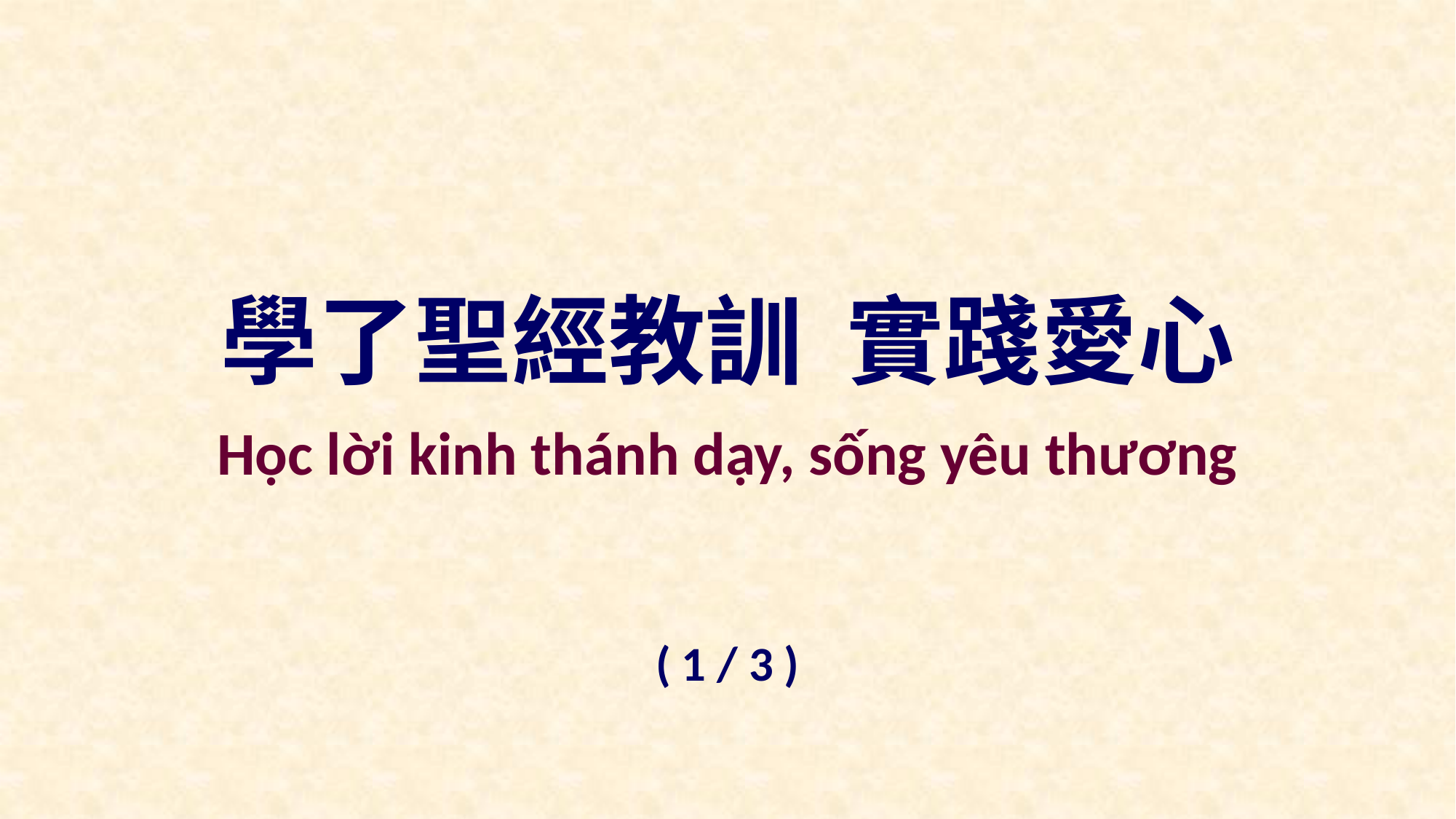

學了聖經教訓  實踐愛心
Học lời kinh thánh dạy, sống yêu thương
( 1 / 3 )